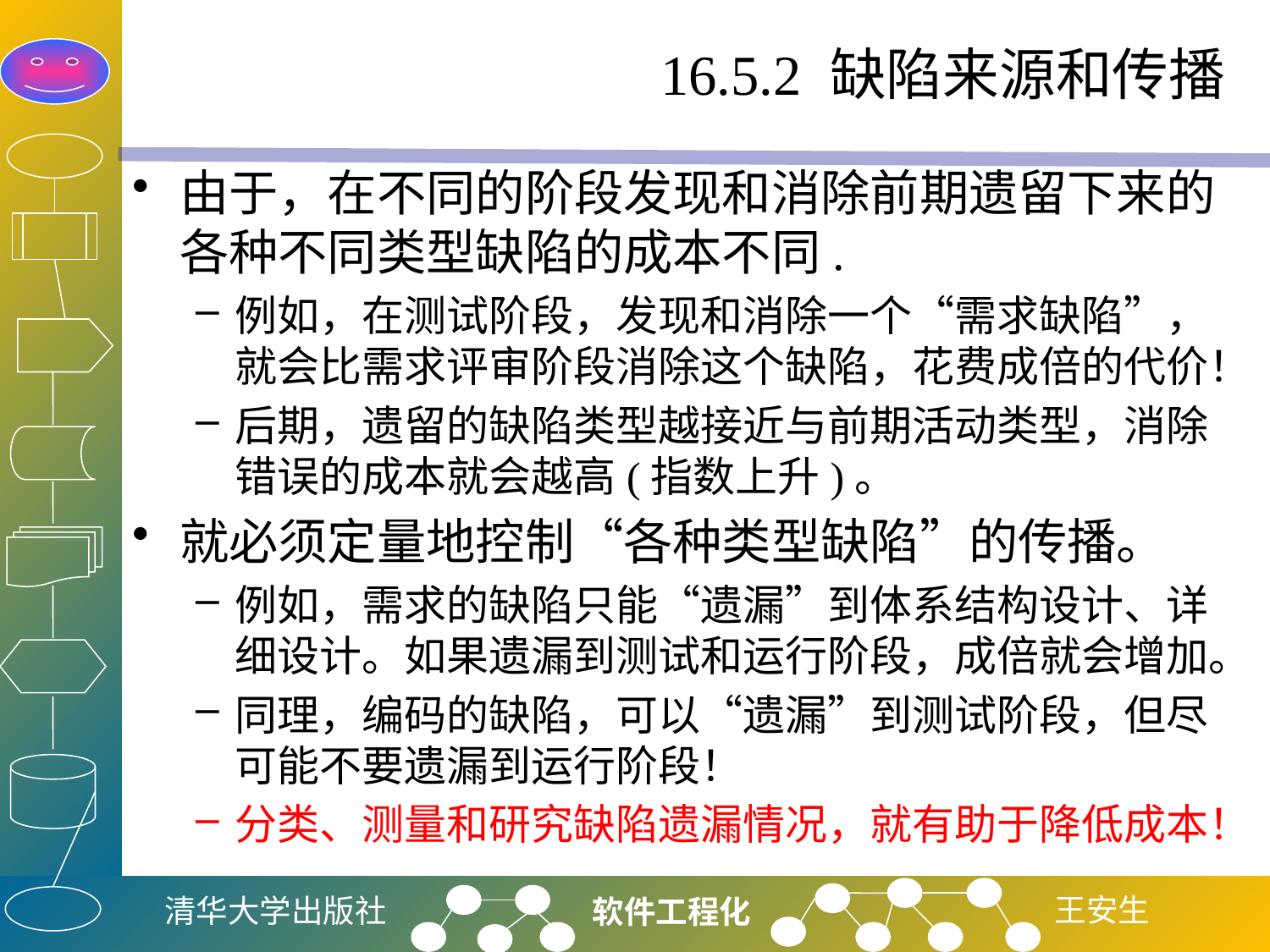

# 16.5.2 缺陷来源和传播
由于，在不同的阶段发现和消除前期遗留下来的各种不同类型缺陷的成本不同.
例如，在测试阶段，发现和消除一个“需求缺陷”，就会比需求评审阶段消除这个缺陷，花费成倍的代价！
后期，遗留的缺陷类型越接近与前期活动类型，消除错误的成本就会越高(指数上升)。
就必须定量地控制“各种类型缺陷”的传播。
例如，需求的缺陷只能“遗漏”到体系结构设计、详细设计。如果遗漏到测试和运行阶段，成倍就会增加。
同理，编码的缺陷，可以“遗漏”到测试阶段，但尽可能不要遗漏到运行阶段！
分类、测量和研究缺陷遗漏情况，就有助于降低成本！